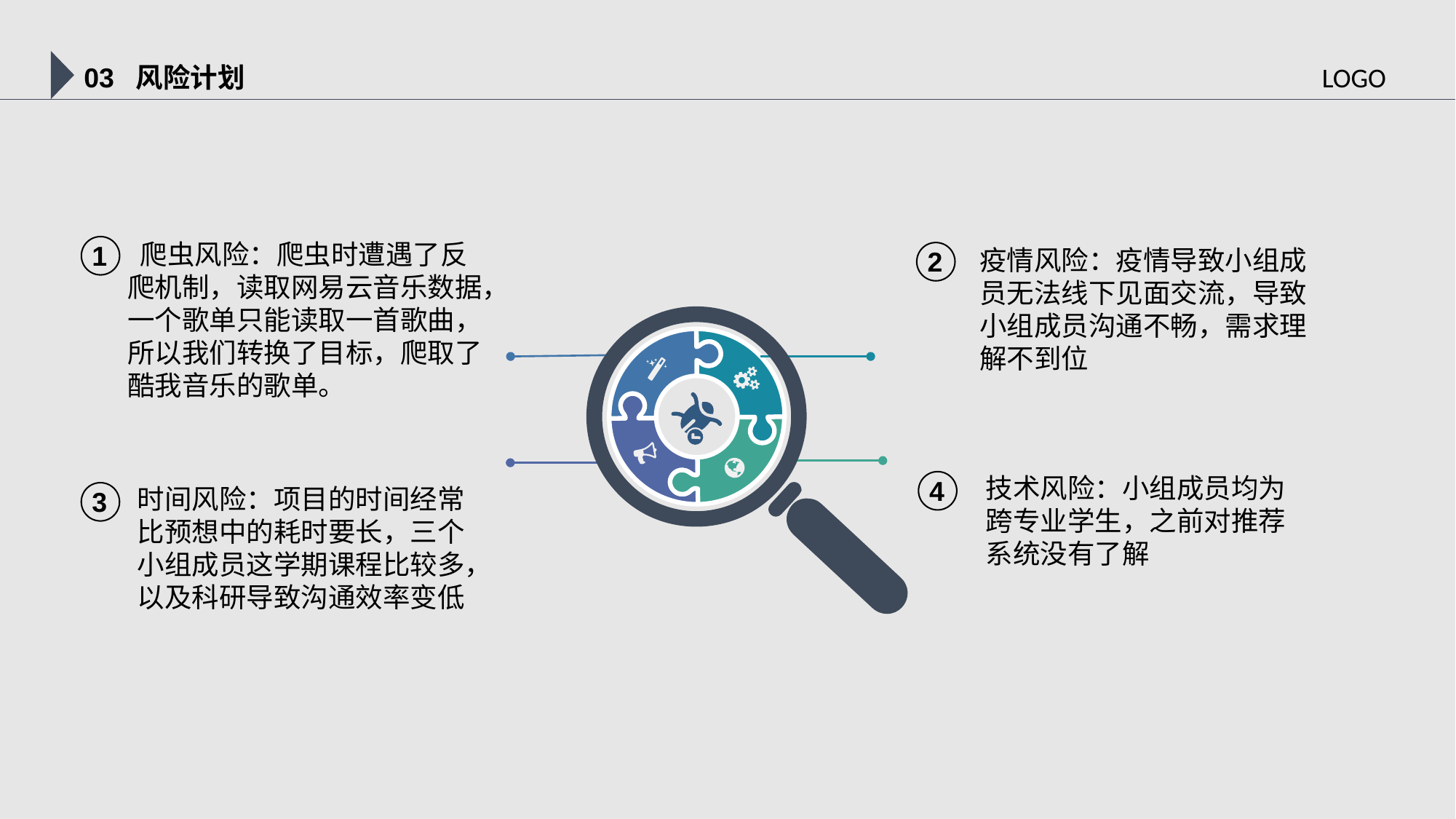

03  风险计划
LOGO

 爬虫风险：爬虫时遭遇了反爬机制，读取网易云音乐数据，一个歌单只能读取一首歌曲，所以我们转换了目标，爬取了酷我音乐的歌单。
1

疫情风险：疫情导致小组成员无法线下见面交流，导致小组成员沟通不畅，需求理解不到位
2

技术风险：小组成员均为跨专业学生，之前对推荐系统没有了解
4

时间风险：项目的时间经常比预想中的耗时要长，三个小组成员这学期课程比较多，以及科研导致沟通效率变低
3